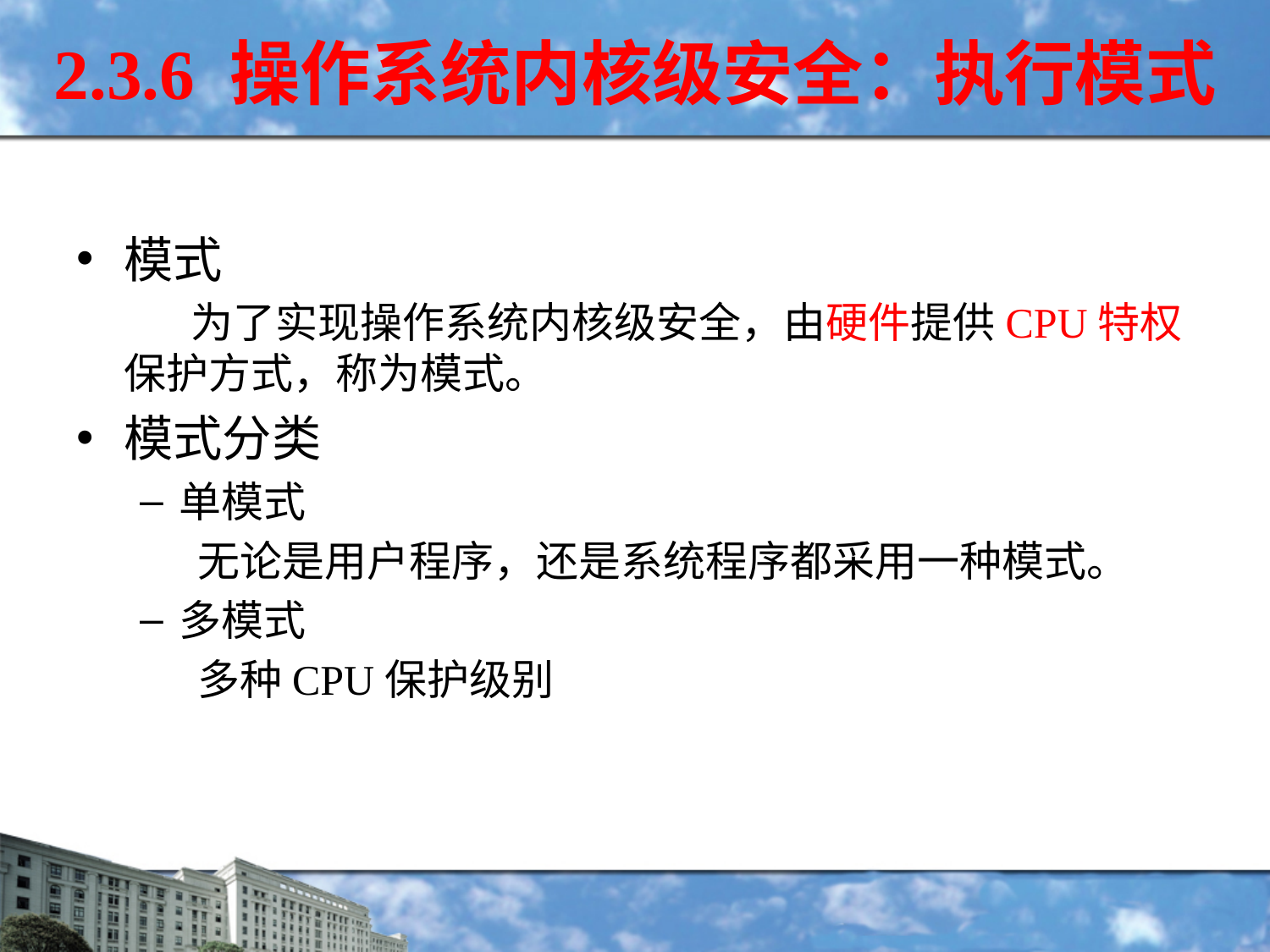

模式
           为了实现操作系统内核级安全，由硬件提供CPU特权保护方式，称为模式。
模式分类
单模式
     无论是用户程序，还是系统程序都采用一种模式。
多模式
     多种CPU保护级别
2.3.6 操作系统内核级安全：执行模式